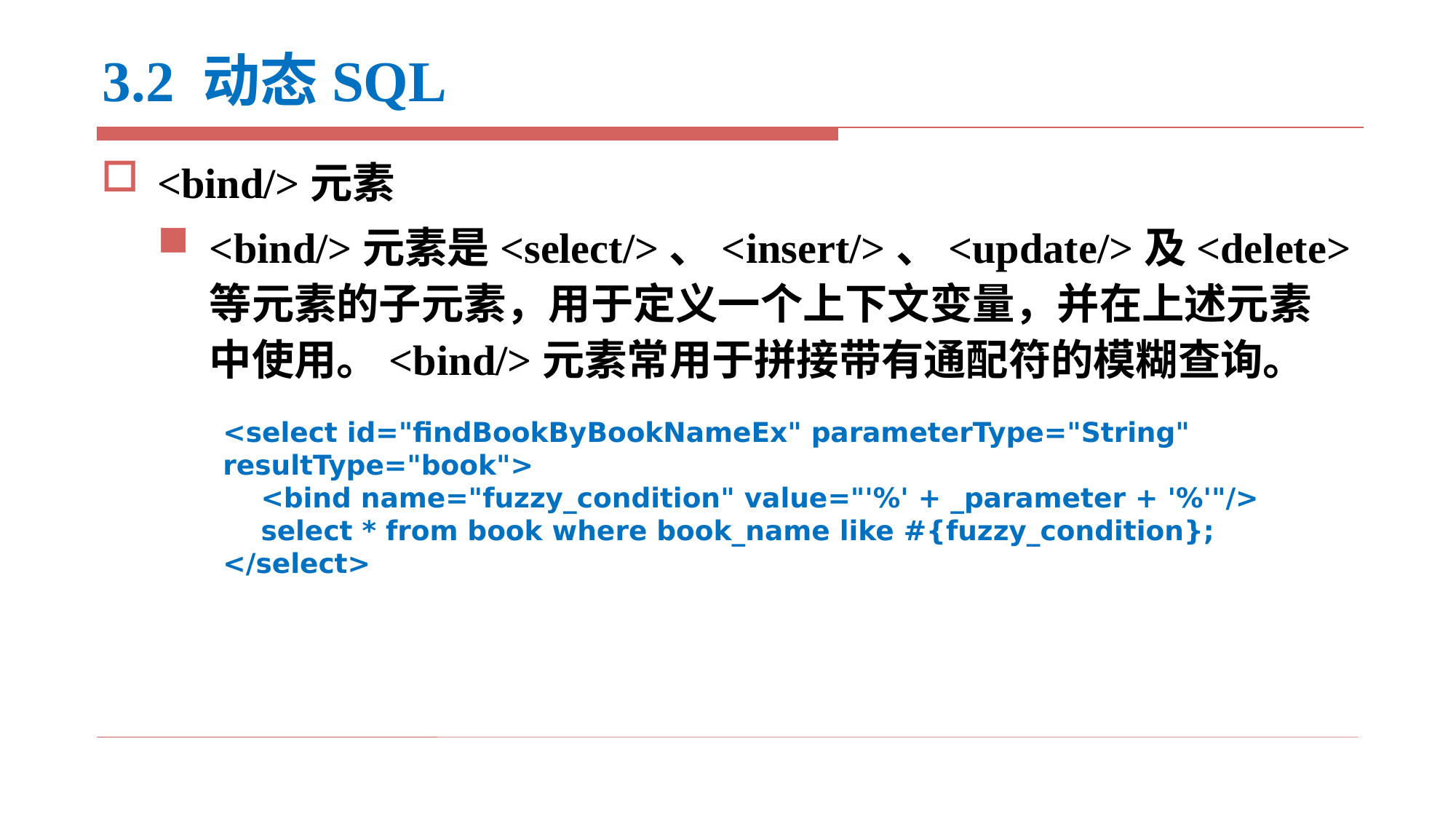

# 3.2 动态SQL
<bind/>元素
<bind/>元素是<select/>、<insert/>、<update/>及<delete>等元素的子元素，用于定义一个上下文变量，并在上述元素中使用。<bind/>元素常用于拼接带有通配符的模糊查询。
<select id="findBookByBookNameEx" parameterType="String" resultType="book">
    <bind name="fuzzy_condition" value="'%' + _parameter + '%'"/>
    select * from book where book_name like #{fuzzy_condition};
</select>
30